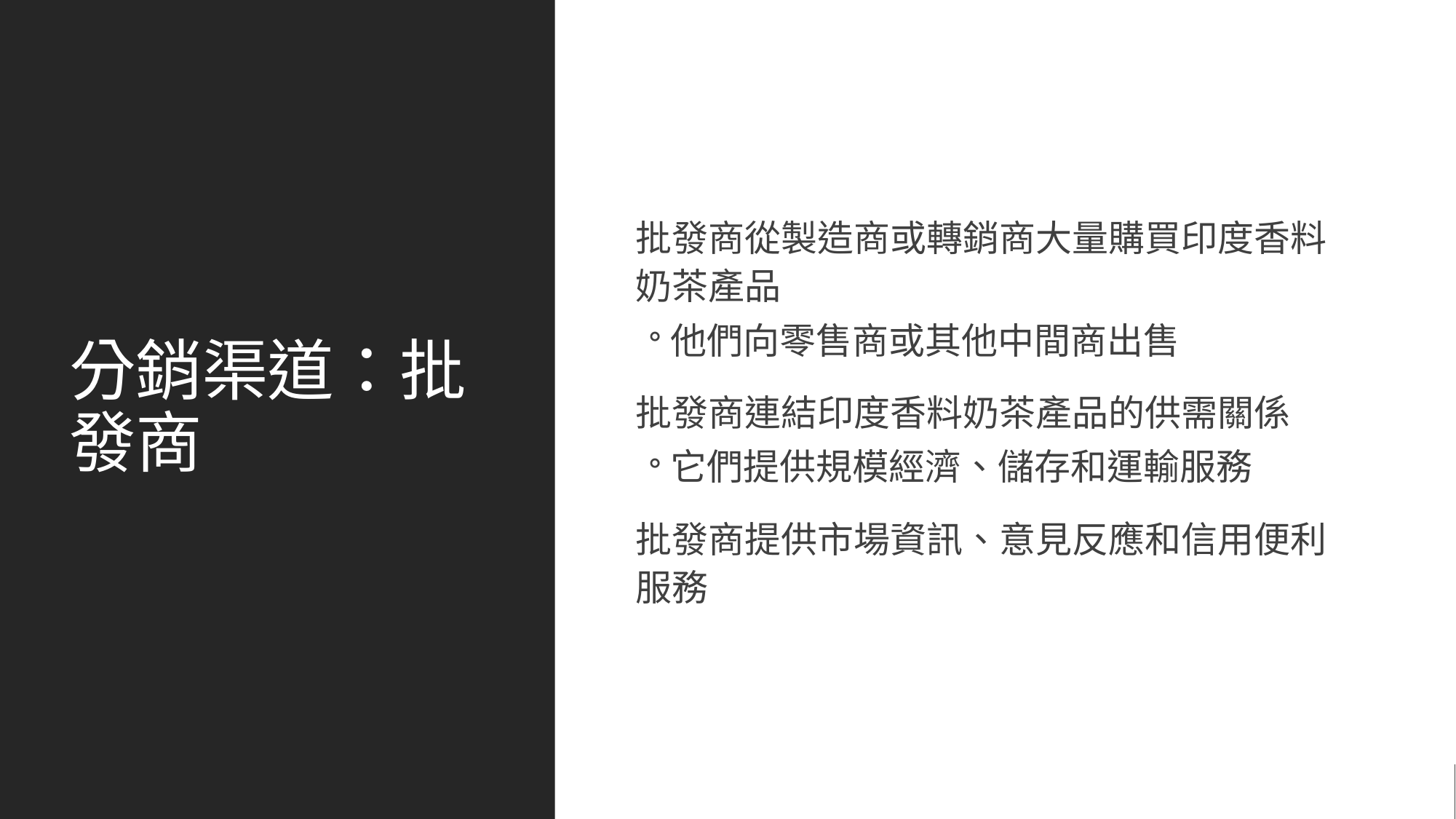

# 分銷渠道：批發商
批發商從製造商或轉銷商大量購買印度香料奶茶產品
他們向零售商或其他中間商出售
批發商連結印度香料奶茶產品的供需關係
它們提供規模經濟、儲存和運輸服務
批發商提供市場資訊、意見反應和信用便利服務